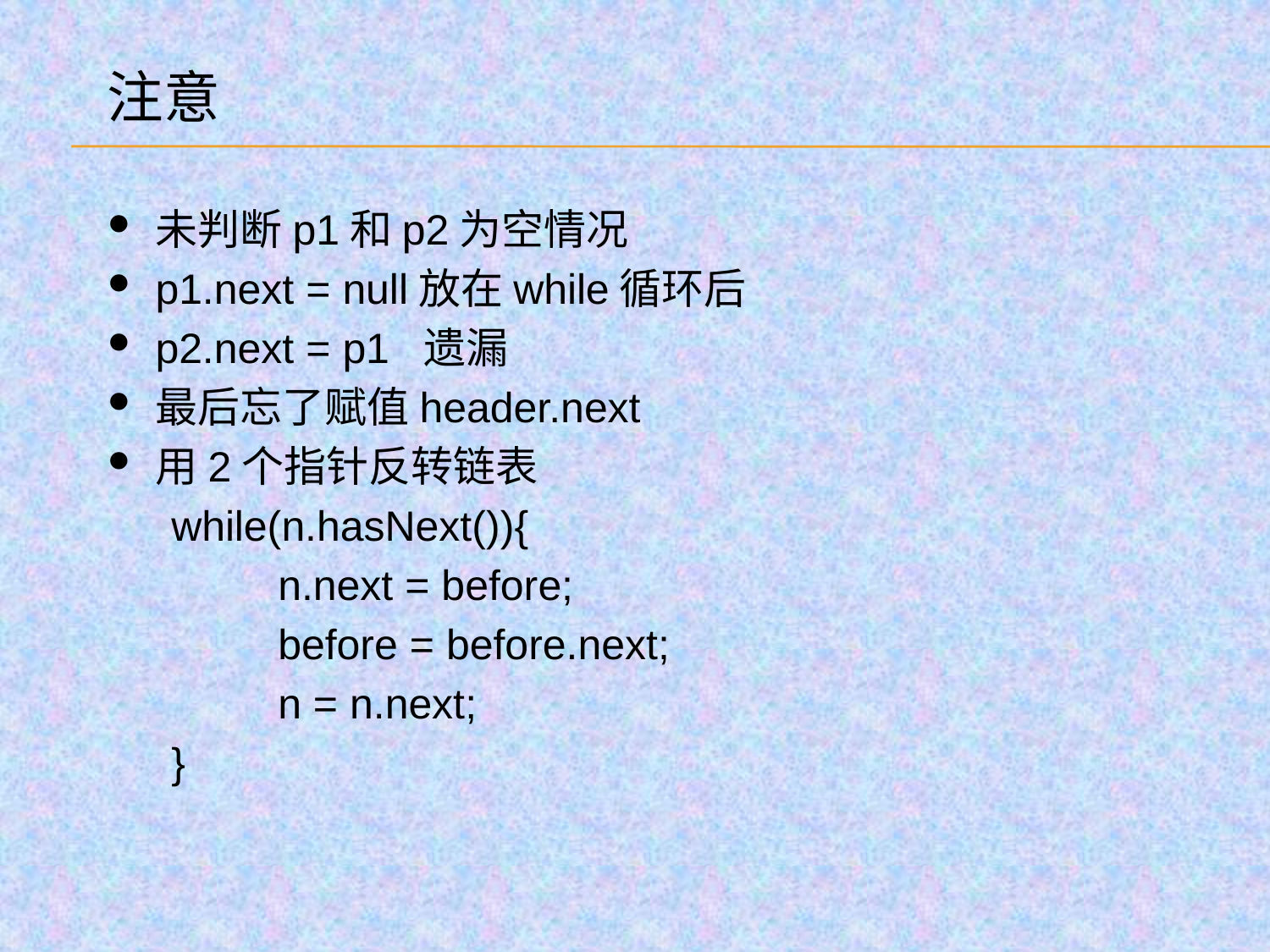

注意
未判断p1和p2为空情况
p1.next = null放在while循环后
p2.next = p1  遗漏
最后忘了赋值header.next
用2个指针反转链表
while(n.hasNext()){
         n.next = before;
         before = before.next;
         n = n.next;
}